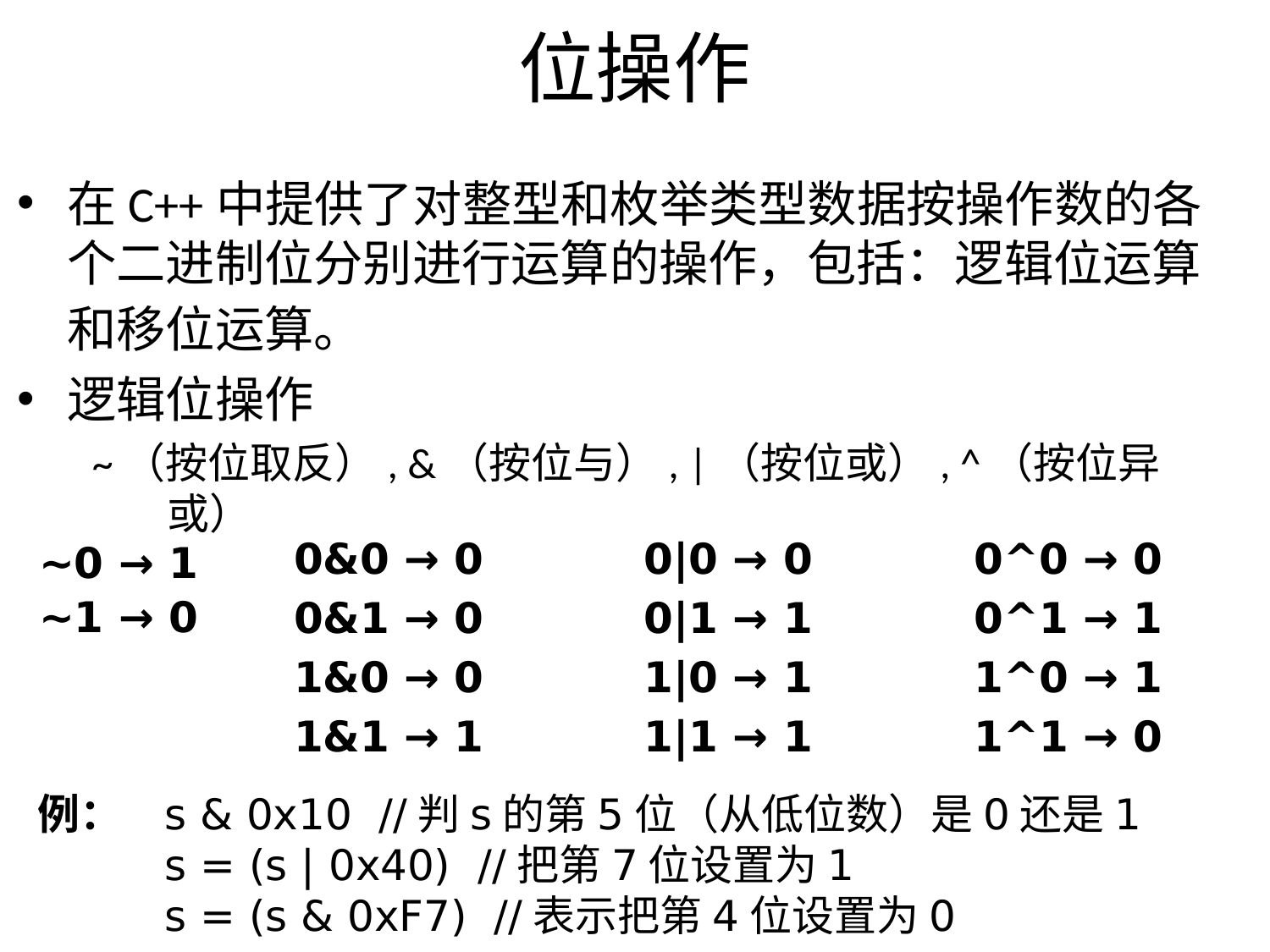

# 位操作
在C++中提供了对整型和枚举类型数据按操作数的各个二进制位分别进行运算的操作，包括：逻辑位运算和移位运算。
逻辑位操作
~（按位取反）, &（按位与）, |（按位或）, ^（按位异或）
0&0 → 0
0&1 → 0
1&0 → 0
1&1 → 1
0|0 → 0
0|1 → 1
1|0 → 1
1|1 → 1
0^0 → 0
0^1 → 1
1^0 → 1
1^1 → 0
~0 → 1
~1 → 0
例：	s & 0x10  //判s的第5位（从低位数）是0还是1
	s = (s | 0x40)  //把第7位设置为1
	s = (s & 0xF7)  //表示把第4位设置为0